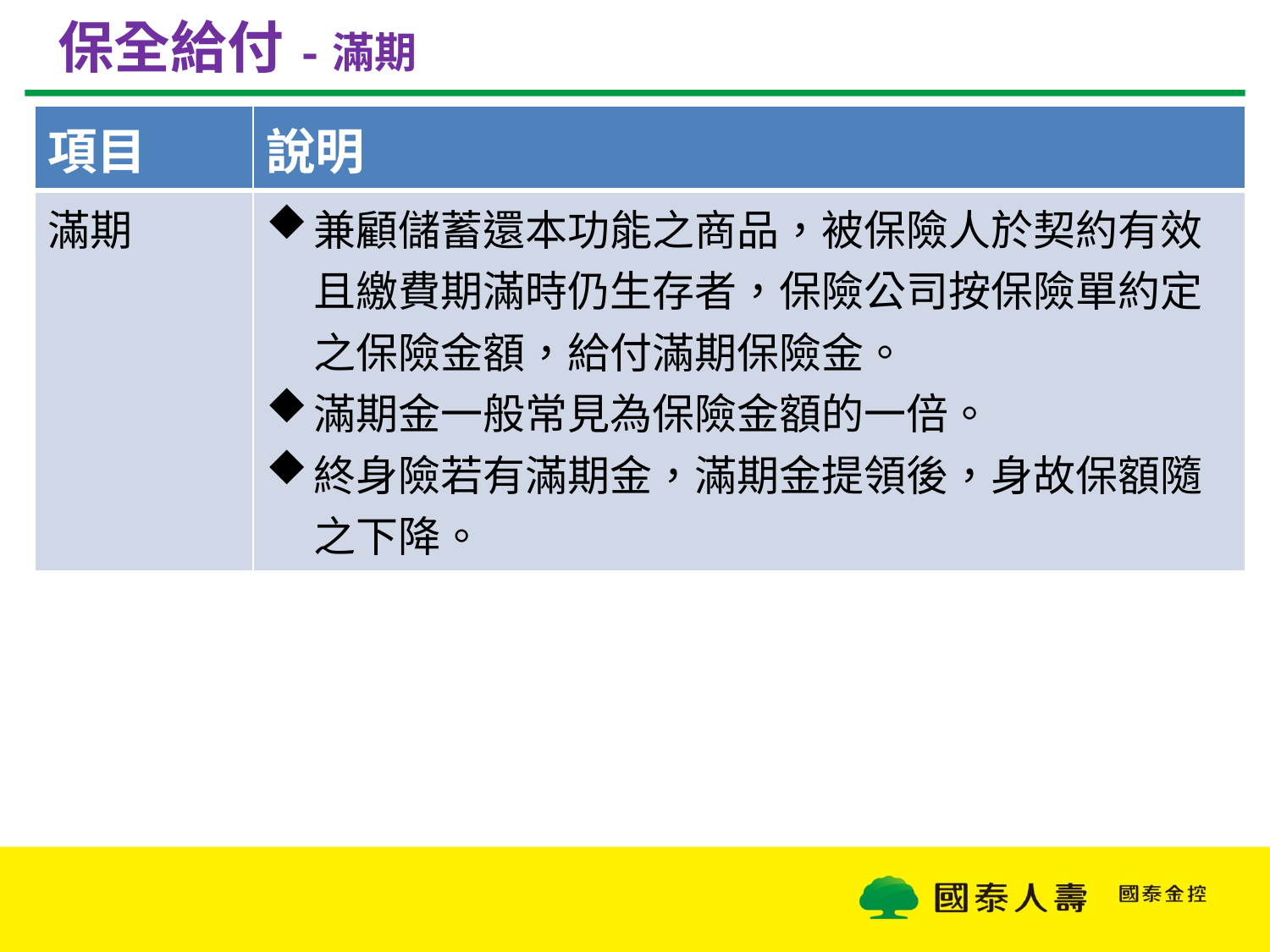

保全給付-滿期

| 項目 | 說明 |
| --- | --- |
| 滿期 | 兼顧儲蓄還本功能之商品，被保險人於契約有效且繳費期滿時仍生存者，保險公司按保險單約定之保險金額，給付滿期保險金。 滿期金一般常見為保險金額的一倍。 終身險若有滿期金，滿期金提領後，身故保額隨之下降。 |